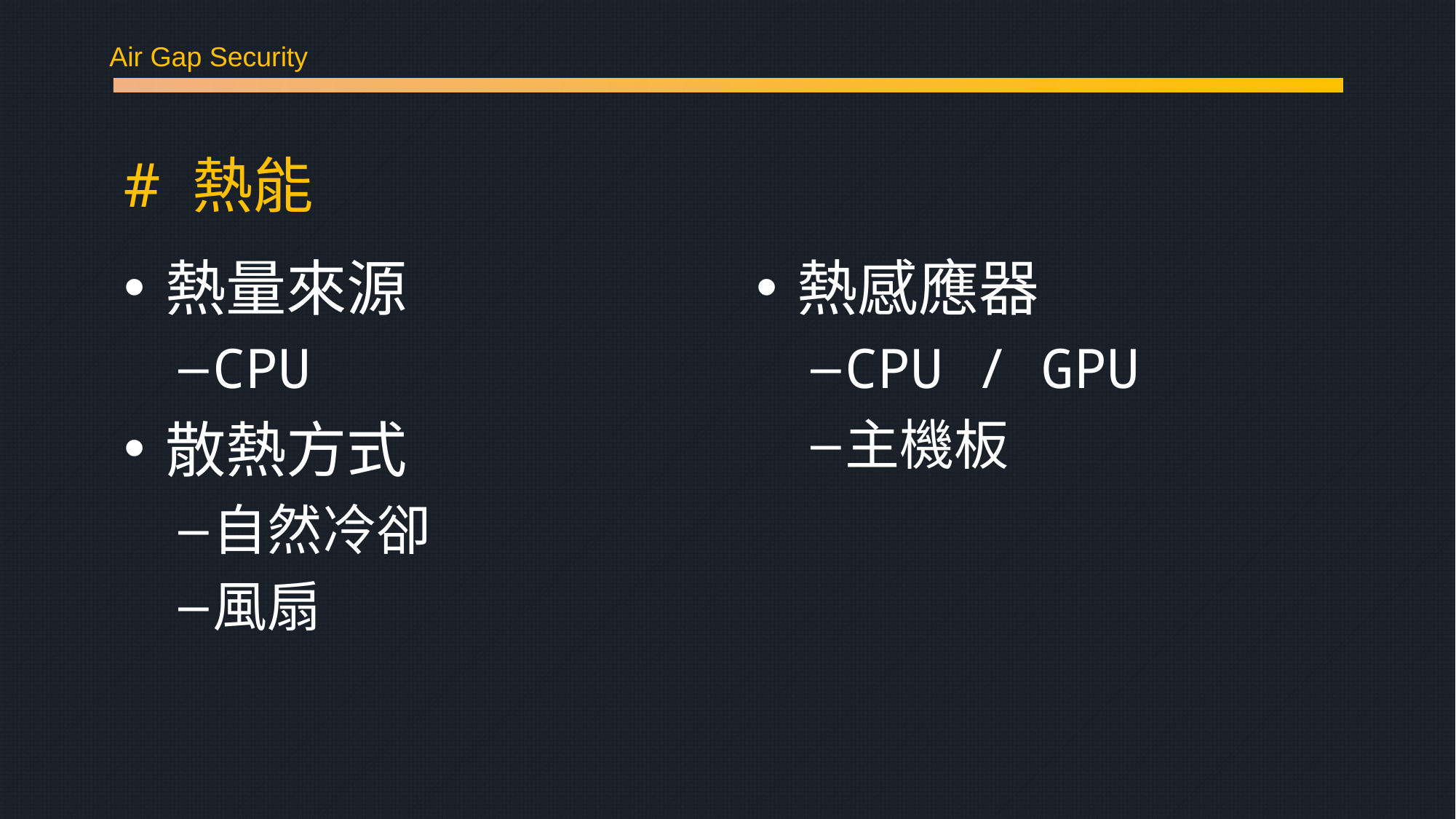

Air Gap Security

熱能
熱量來源
CPU
散熱方式
自然冷卻
風扇

熱感應器
CPU / GPU
主機板